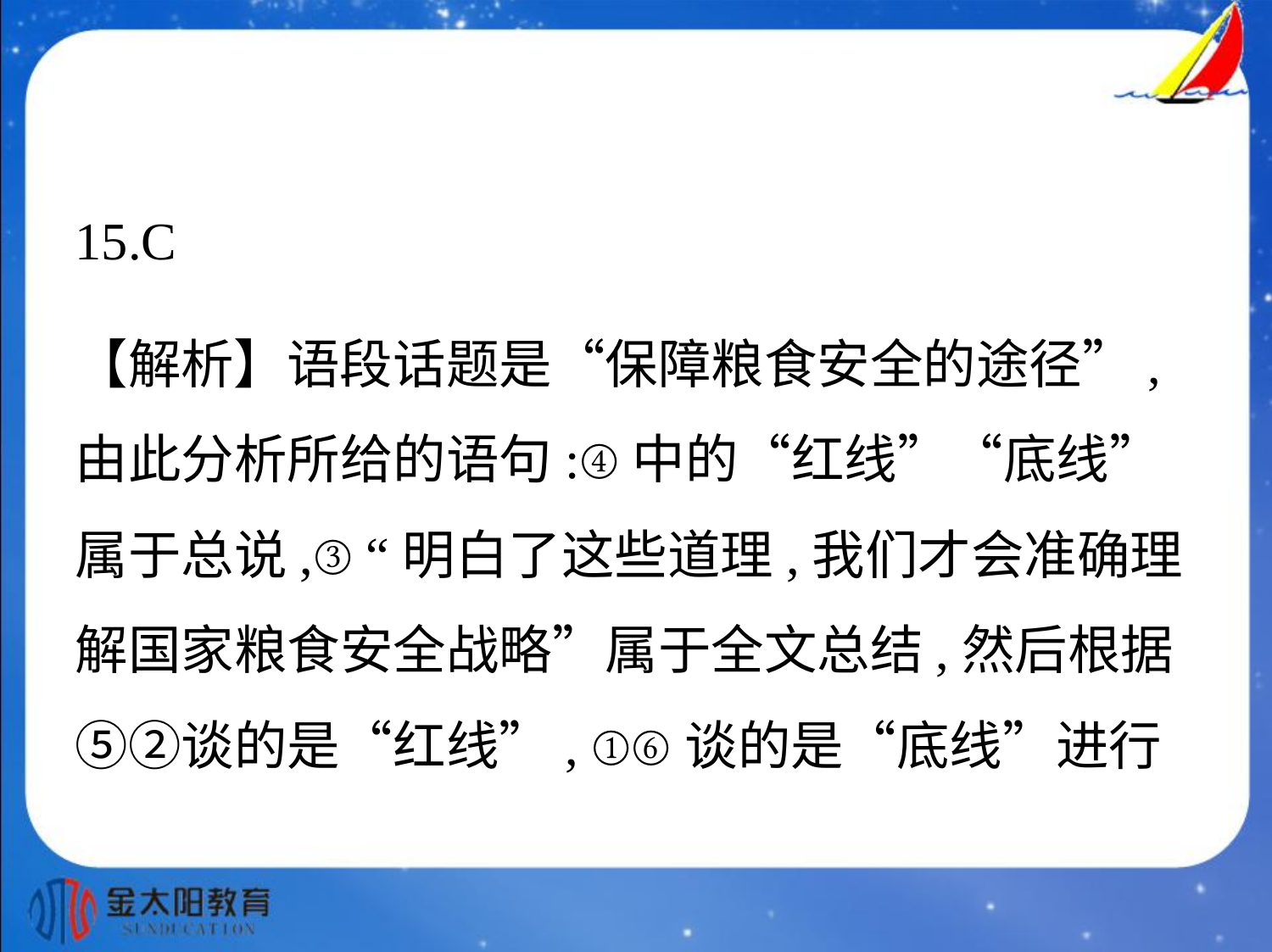

15.C
【解析】语段话题是“保障粮食安全的途径”,
由此分析所给的语句:④中的“红线”“底线”
属于总说,③“明白了这些道理,我们才会准确理
解国家粮食安全战略”属于全文总结,然后根据
⑤②谈的是“红线”, ①⑥谈的是“底线”进行